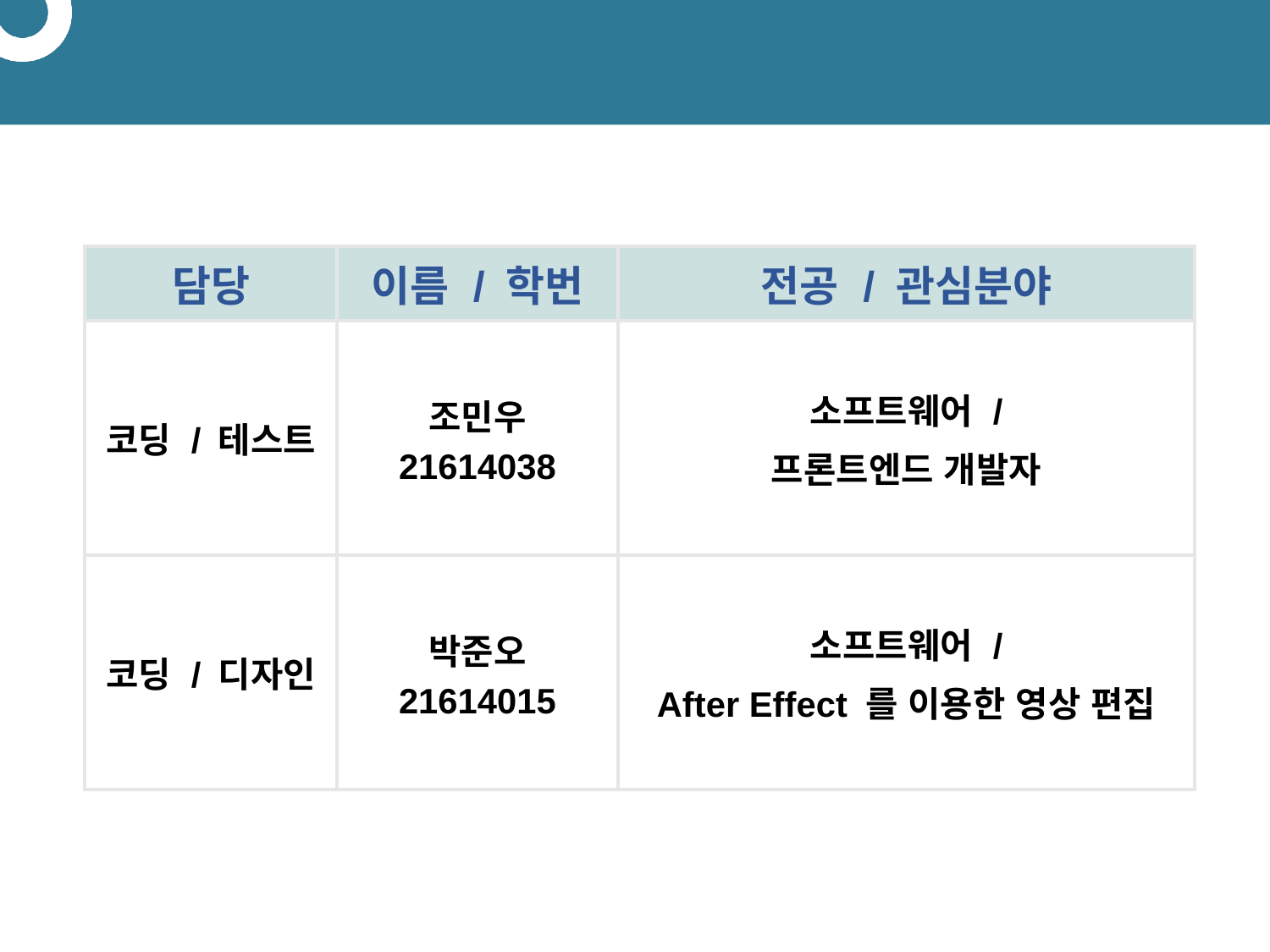

# 06  만든이  소개
| 담당 | 이름 / 학번 | 전공 / 관심분야 |
| --- | --- | --- |
| 코딩 / 테스트 | 조민우 21614038 | 소프트웨어 / 프론트엔드 개발자 |
| 코딩 / 디자인 | 박준오 21614015 | 소프트웨어 / After Effect 를 이용한 영상 편집 |